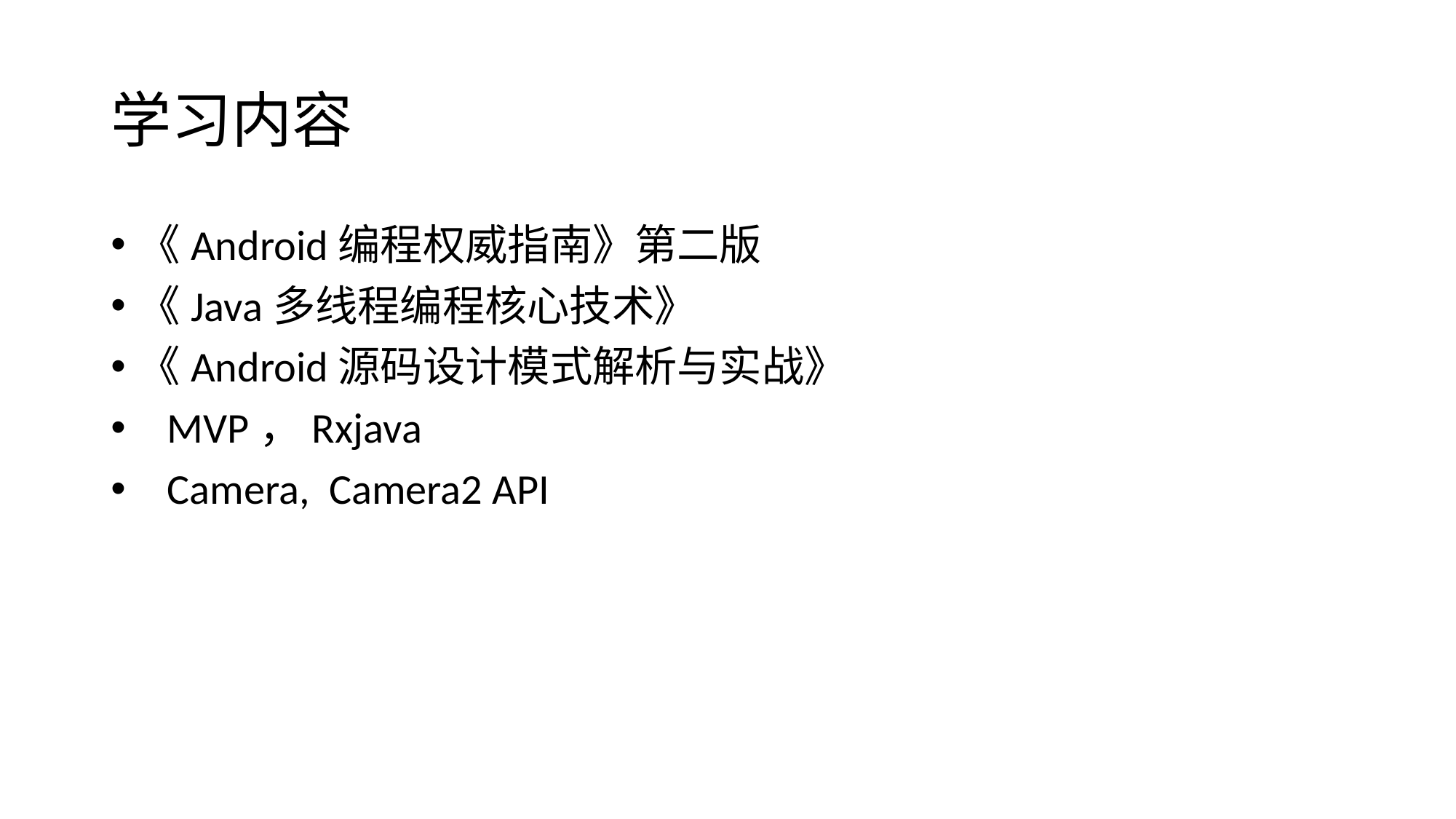

# 学习内容
《Android编程权威指南》第二版
《Java多线程编程核心技术》
《Android源码设计模式解析与实战》
   MVP，Rxjava
   Camera,  Camera2 API